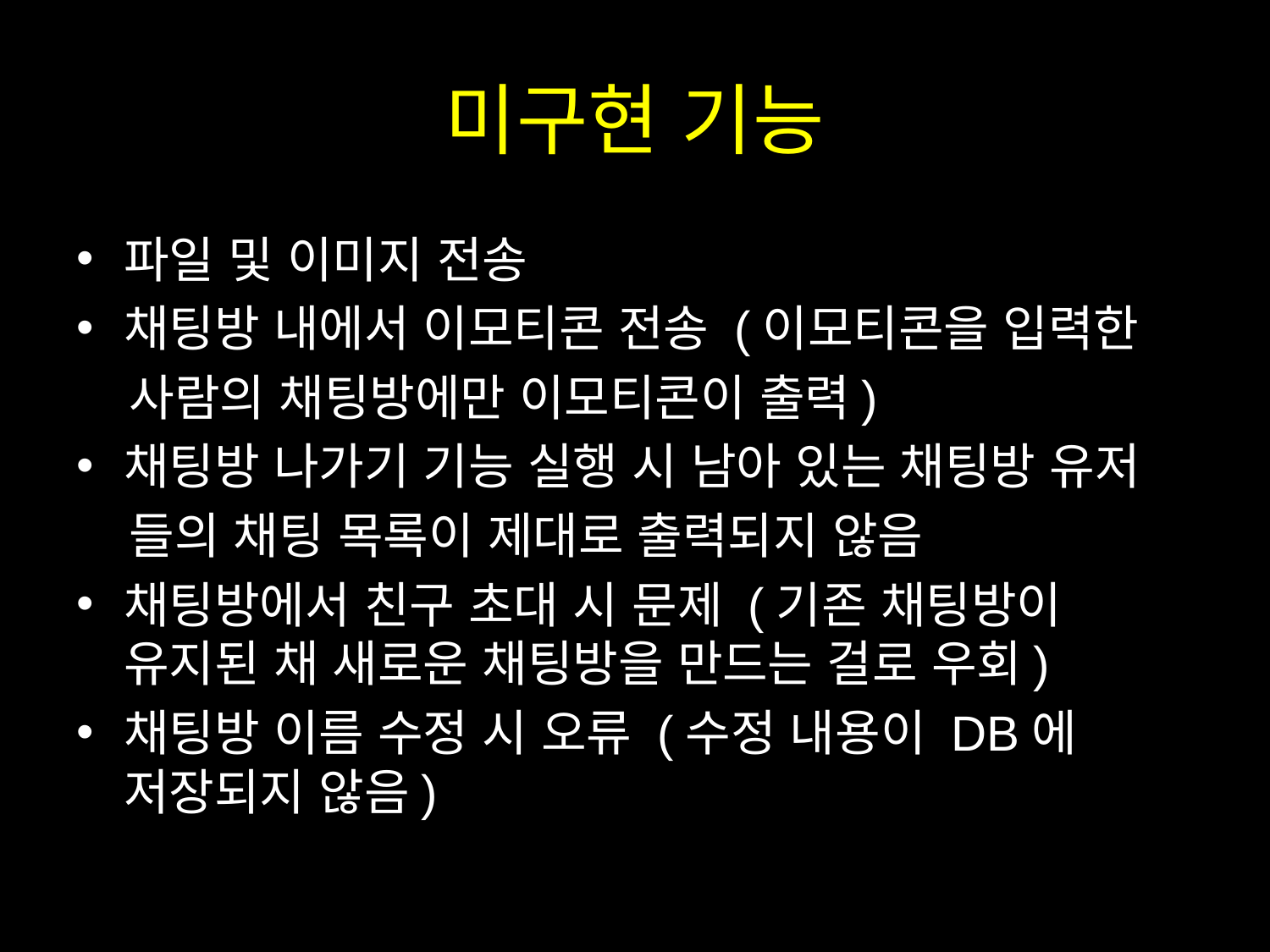

# 미구현 기능
파일 및 이미지 전송
채팅방 내에서 이모티콘 전송 (이모티콘을 입력한
   사람의 채팅방에만 이모티콘이 출력)
채팅방 나가기 기능 실행 시 남아 있는 채팅방 유저
   들의 채팅 목록이 제대로 출력되지 않음
채팅방에서 친구 초대 시 문제 (기존 채팅방이 유지된 채 새로운 채팅방을 만드는 걸로 우회)
채팅방 이름 수정 시 오류 (수정 내용이 DB에 저장되지 않음)